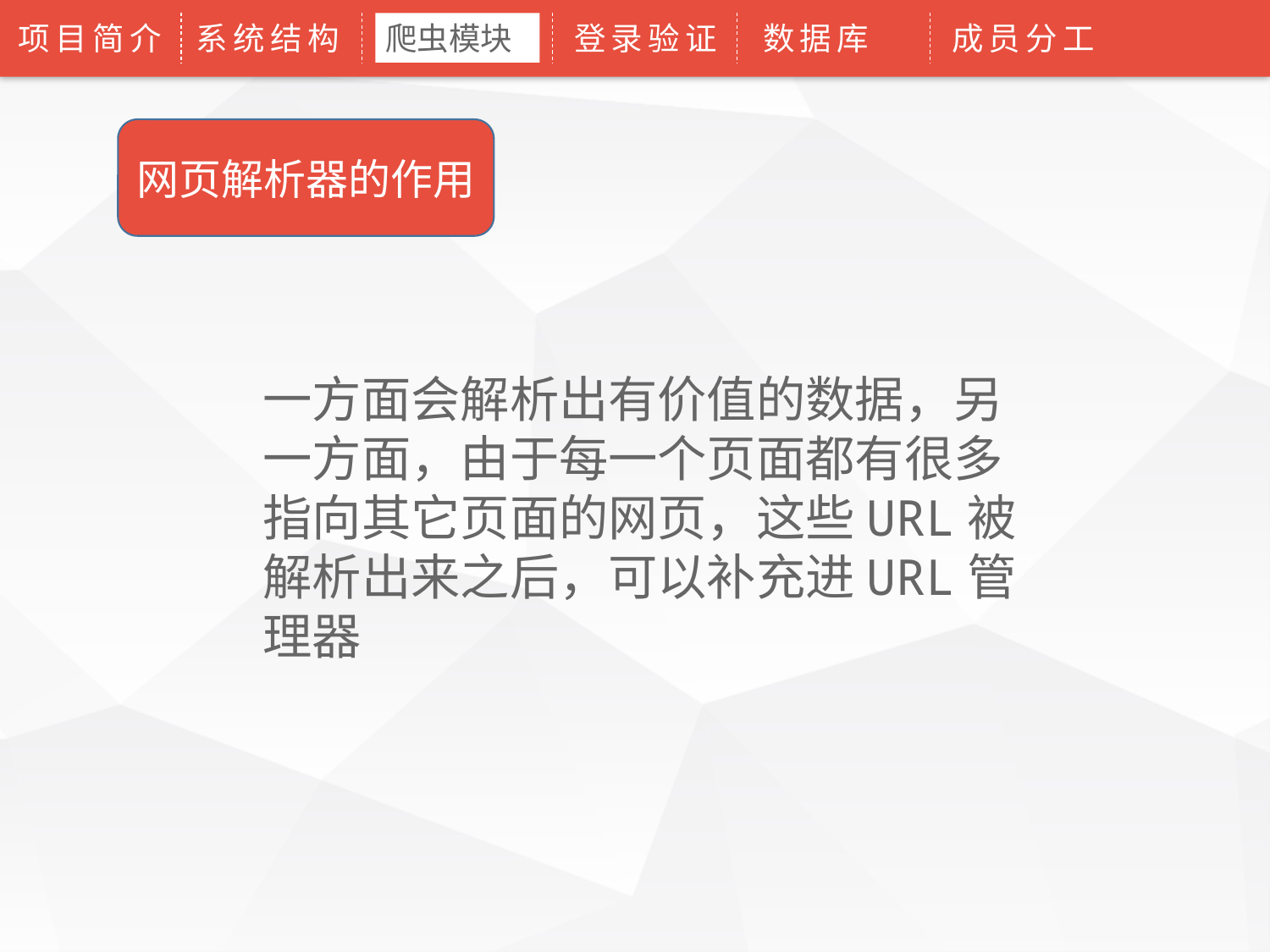

项目简介
系统结构
爬虫模块
登录验证
数据库
成员分工

网页解析器的作用
一方面会解析出有价值的数据，另一方面，由于每一个页面都有很多指向其它页面的网页，这些URL被解析出来之后，可以补充进URL管理器